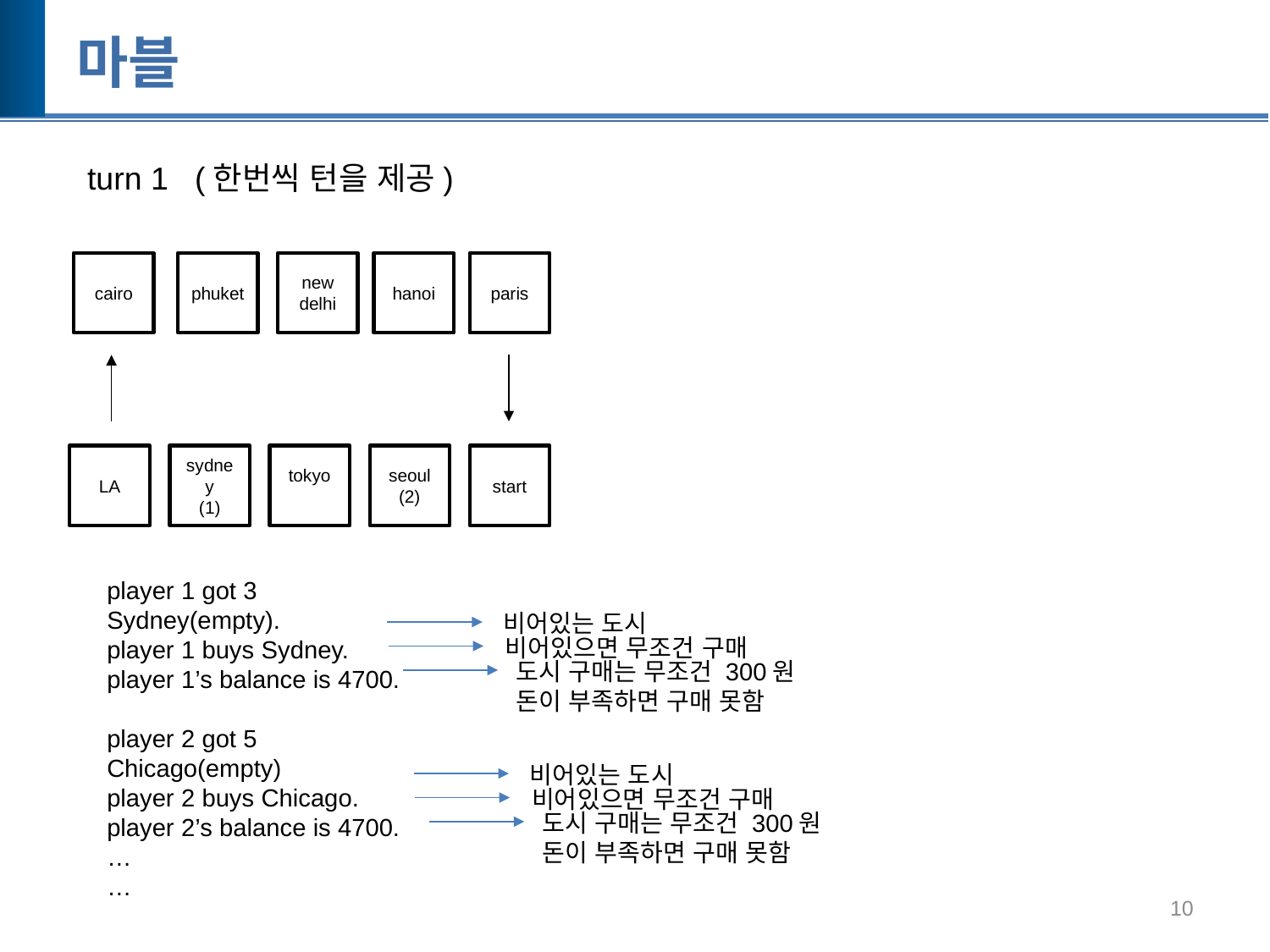

# 마블
turn 1   (한번씩 턴을 제공)
cairo
phuket
new delhi
hanoi
paris
LA
sydney
(1)
tokyo

seoul
(2)
start
player 1 got 3
Sydney(empty).
player 1 buys Sydney.
player 1’s balance is 4700.

player 2 got 5
Chicago(empty)
player 2 buys Chicago.
player 2’s balance is 4700.
…
…
비어있는 도시
비어있으면 무조건 구매
도시 구매는 무조건 300원
돈이 부족하면 구매 못함
비어있는 도시
비어있으면 무조건 구매
도시 구매는 무조건 300원
돈이 부족하면 구매 못함
10